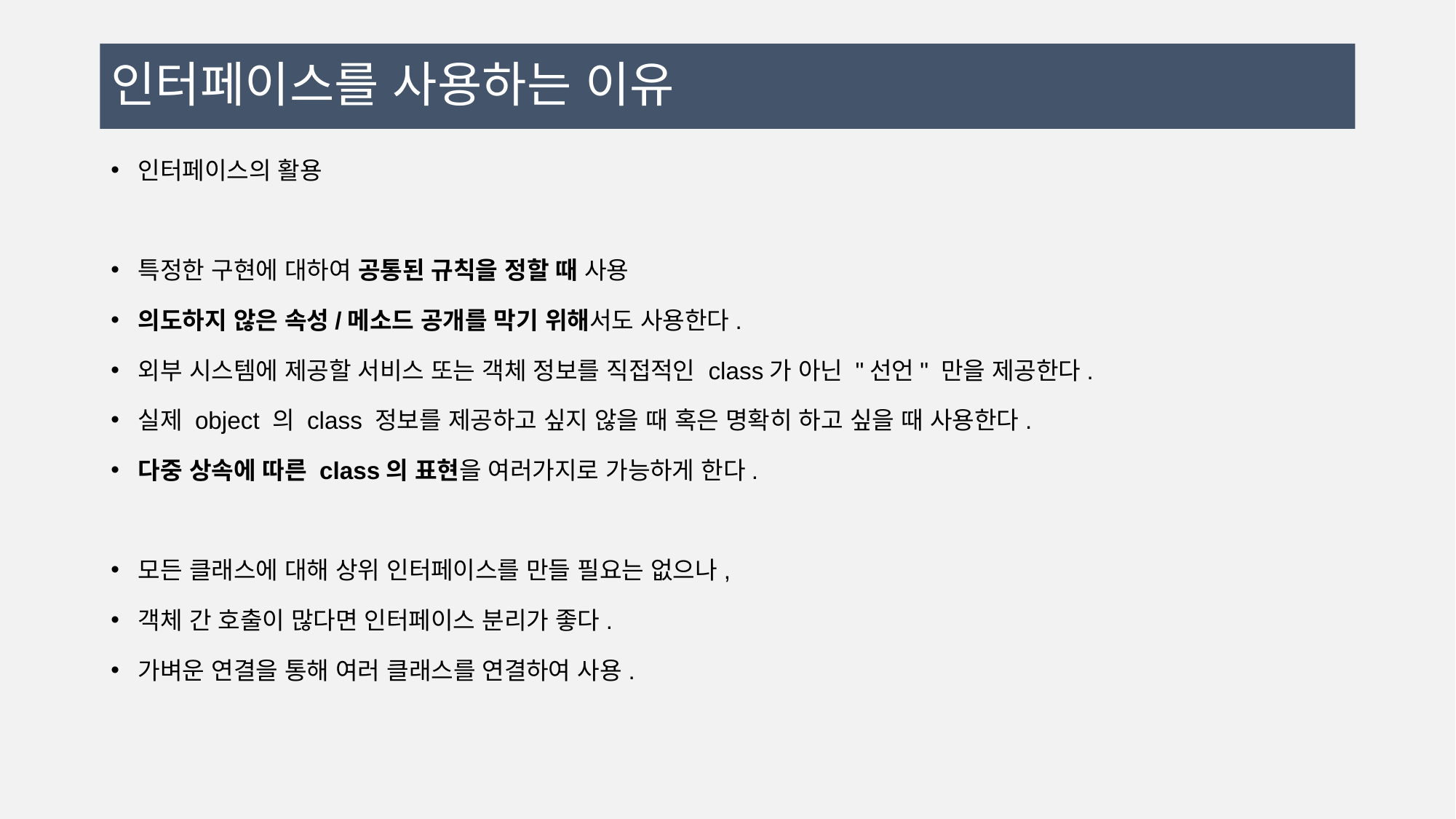

# 인터페이스를 사용하는 이유
인터페이스의 활용

특정한 구현에 대하여 공통된 규칙을 정할 때 사용
의도하지 않은 속성/메소드 공개를 막기 위해서도 사용한다.
외부 시스템에 제공할 서비스 또는 객체 정보를 직접적인 class가 아닌 "선언" 만을 제공한다.
실제 object 의 class 정보를 제공하고 싶지 않을 때 혹은 명확히 하고 싶을 때 사용한다.
다중 상속에 따른 class의 표현을 여러가지로 가능하게 한다.

모든 클래스에 대해 상위 인터페이스를 만들 필요는 없으나,
객체 간 호출이 많다면 인터페이스 분리가 좋다.
가벼운 연결을 통해 여러 클래스를 연결하여 사용.